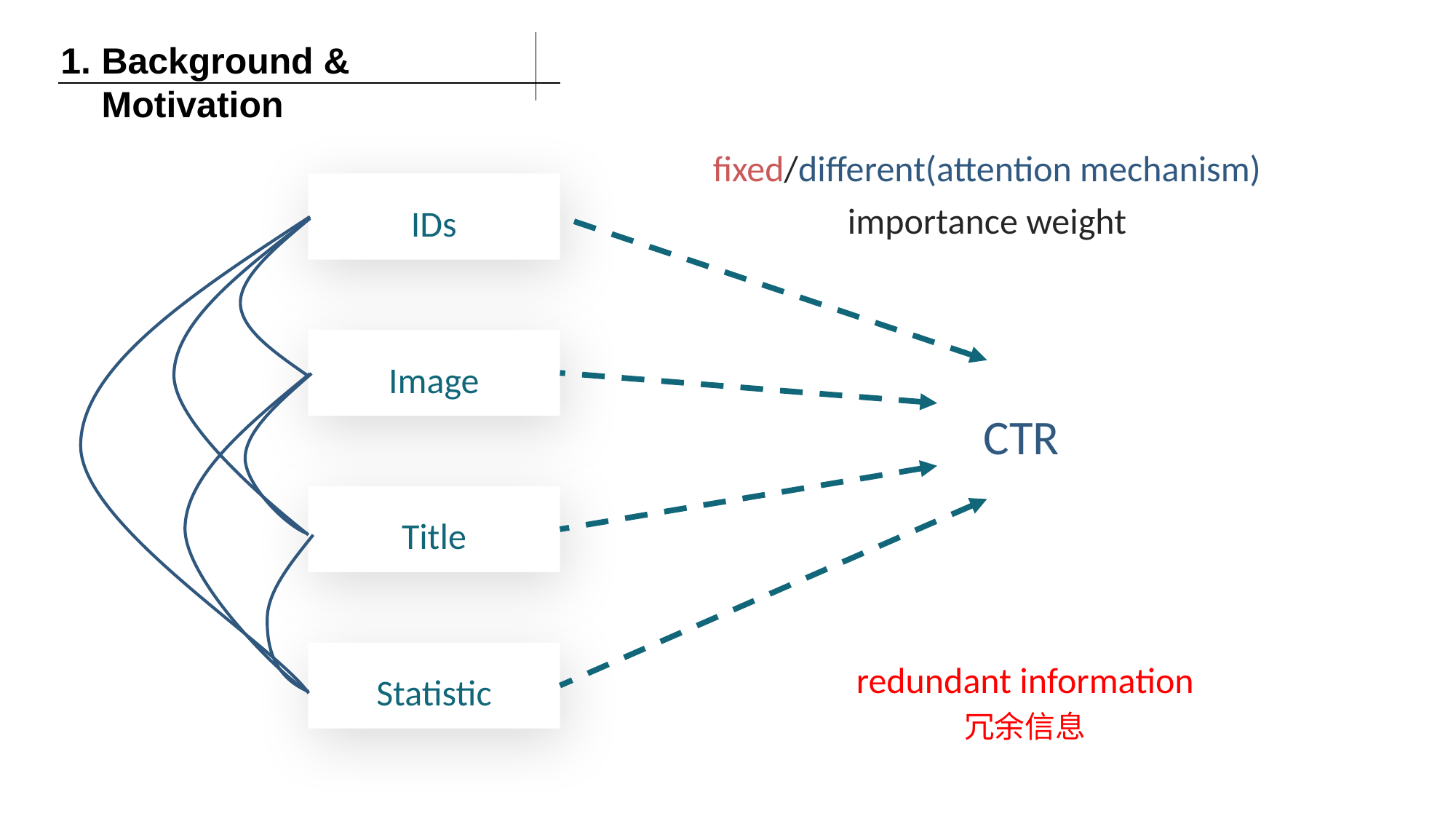

Background & Motivation
fixed/different(attention mechanism) importance weight

IDs

Image

CTR

Title

Statistic
redundant information
冗余信息